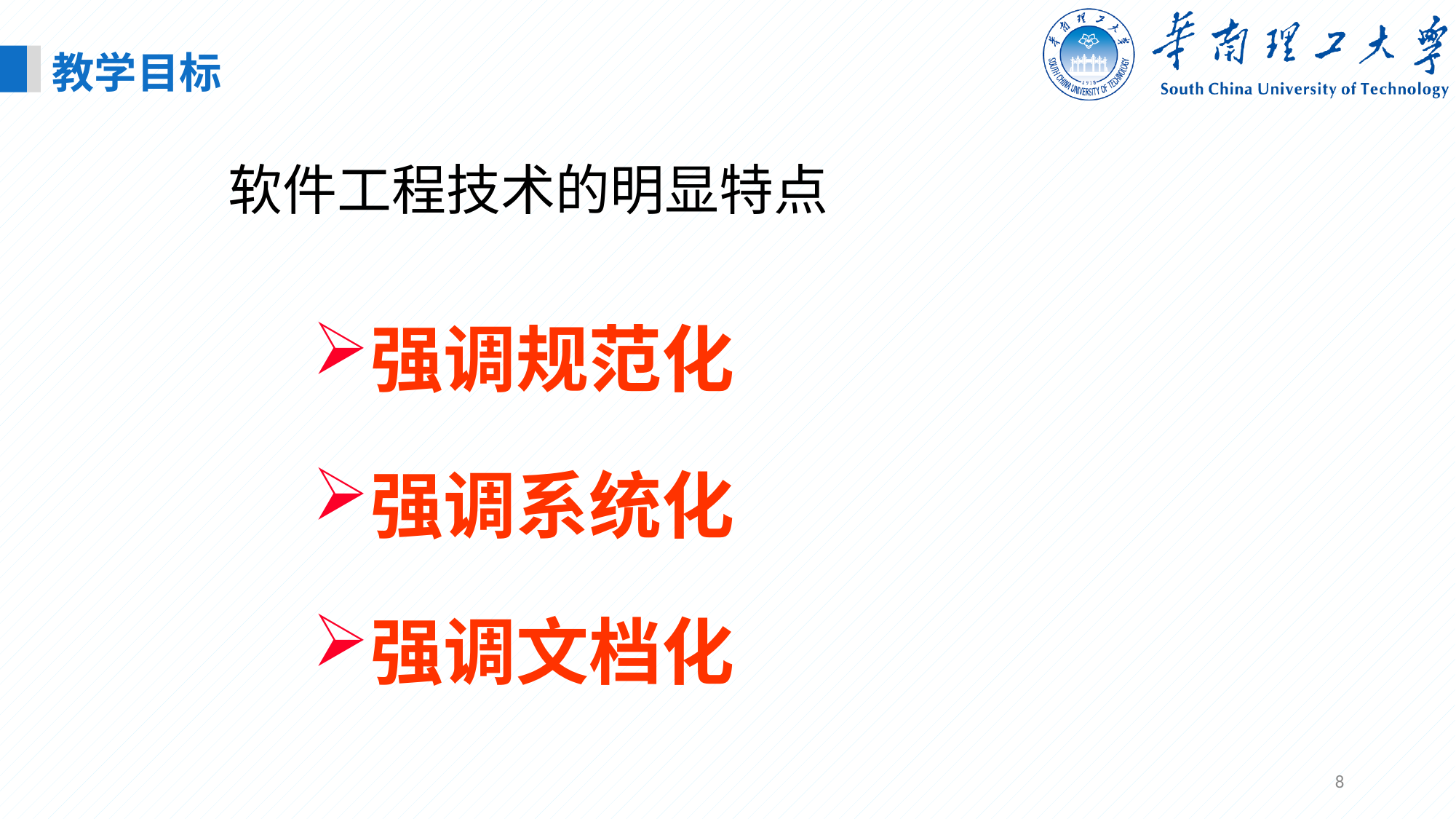

教学目标
# 软件工程技术的明显特点
强调规范化
强调系统化
强调文档化

8